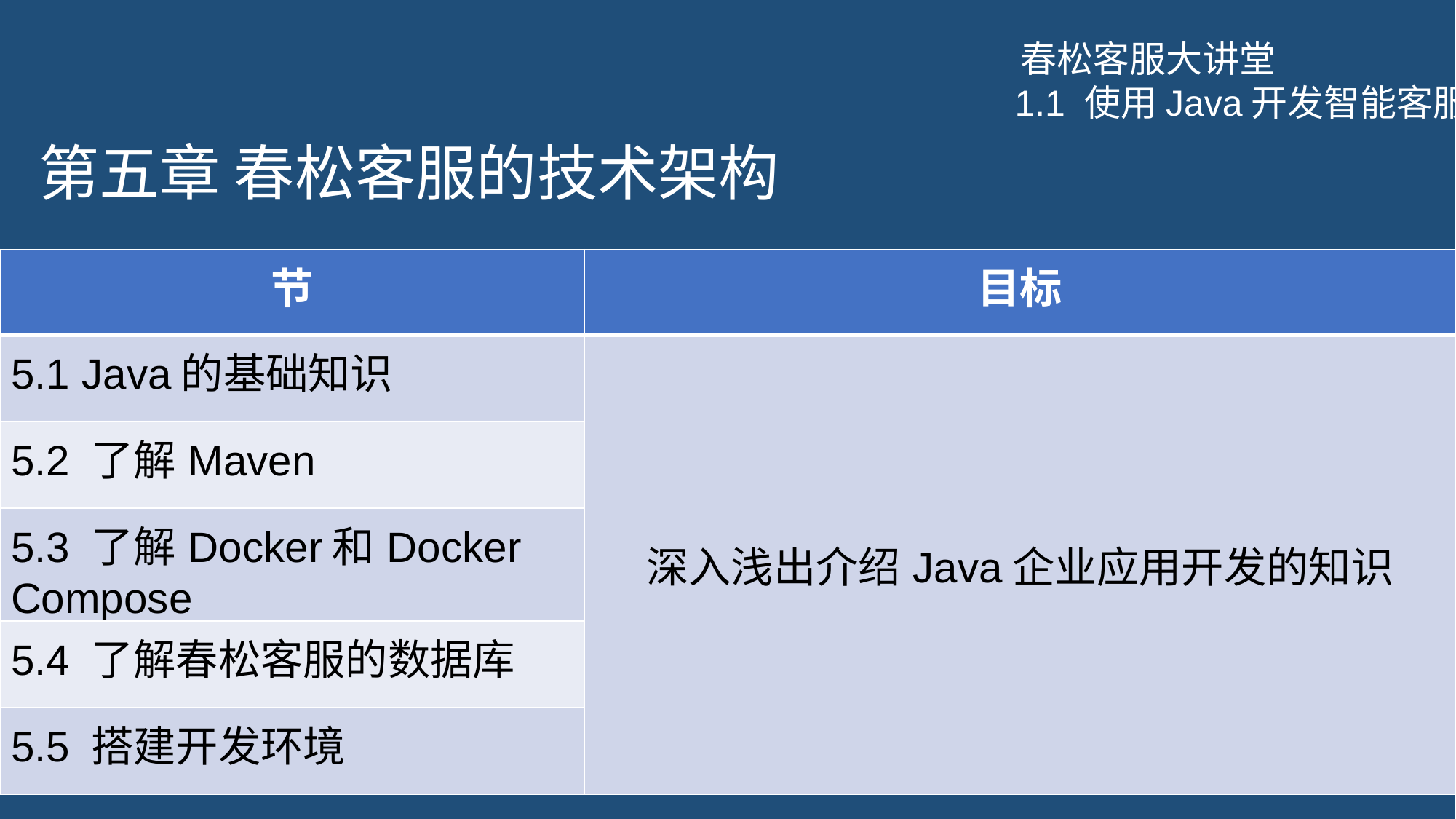

春松客服大讲堂
1.1 使用Java开发智能客服
第五章 春松客服的技术架构
| 节 | 目标 |
| --- | --- |
| 5.1 Java的基础知识 | 深入浅出介绍Java企业应用开发的知识 |
| 5.2 了解Maven |  |
| 5.3 了解Docker和Docker Compose |  |
| 5.4 了解春松客服的数据库 |  |
| 5.5 搭建开发环境 |  |